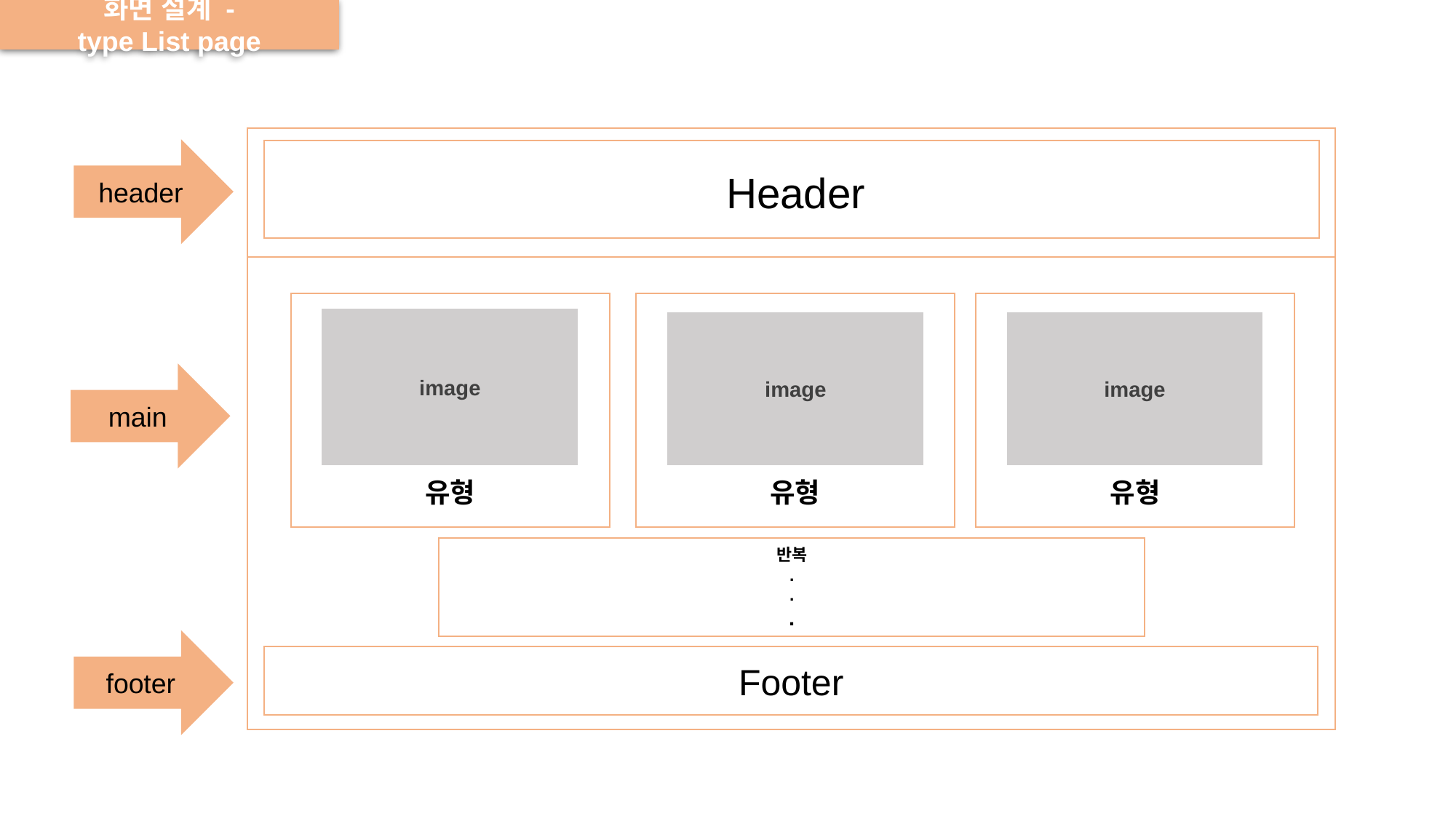

화면 설계 - type List page

g
header
Header

유형
G

유형

유형
image
image
image
main
반복
.
.
.
footer
Footer